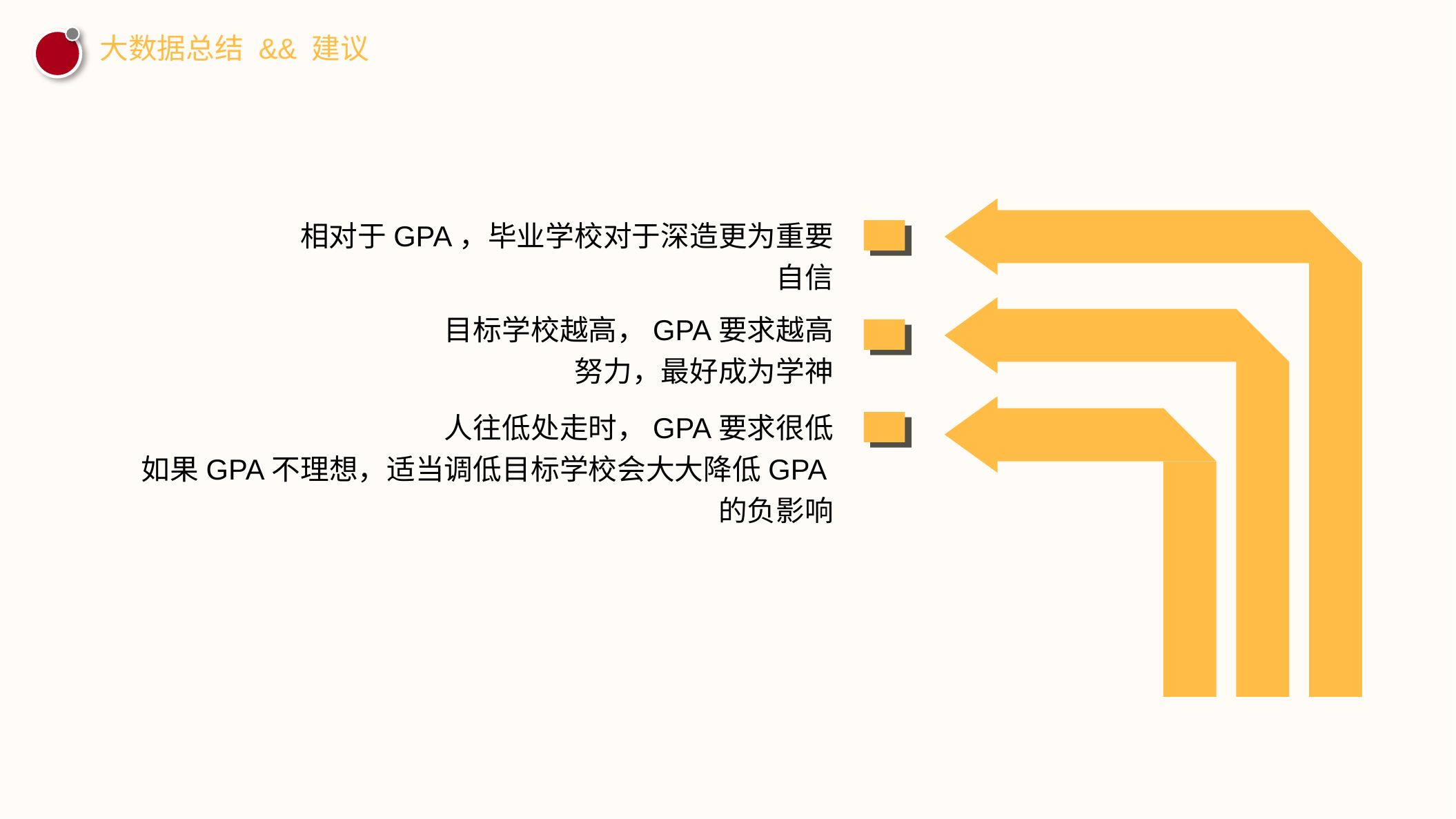

大数据总结 && 建议
相对于GPA，毕业学校对于深造更为重要
自信

目标学校越高，GPA要求越高
努力，最好成为学神

人往低处走时，GPA要求很低
如果GPA不理想，适当调低目标学校会大大降低GPA的负影响